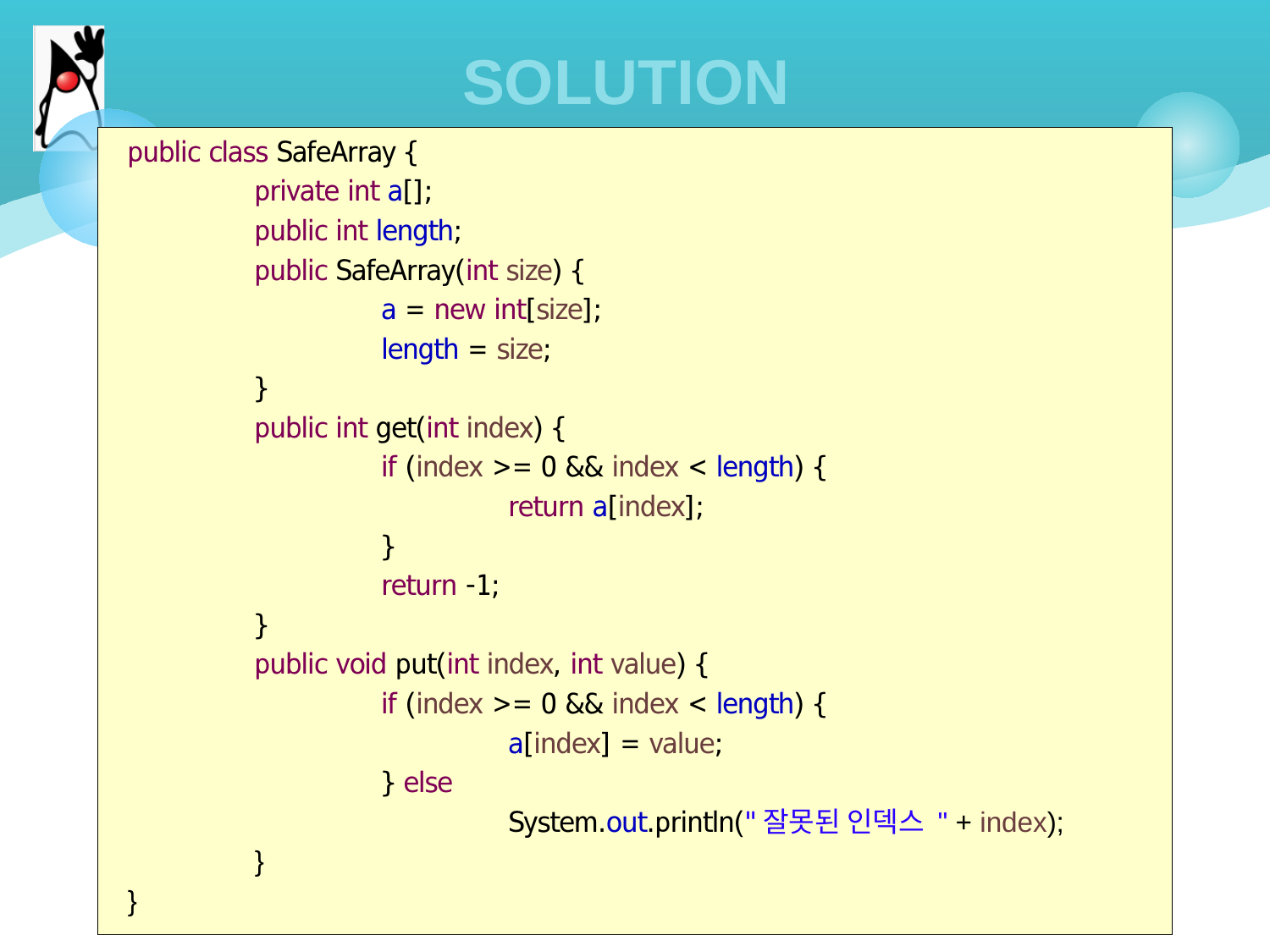

# SOLUTION
public class SafeArray {
	private int a[];
	public int length;
  	public SafeArray(int size) {
		a = new int[size];
		length = size;
	}
  	public int get(int index) {
		if (index >= 0 && index < length) {
			return a[index];
		}
		return -1;
	}
  	public void put(int index, int value) {
		if (index >= 0 && index < length) {
			a[index] = value;
		} else
			System.out.println("잘못된 인덱스 " + index);
	}
}